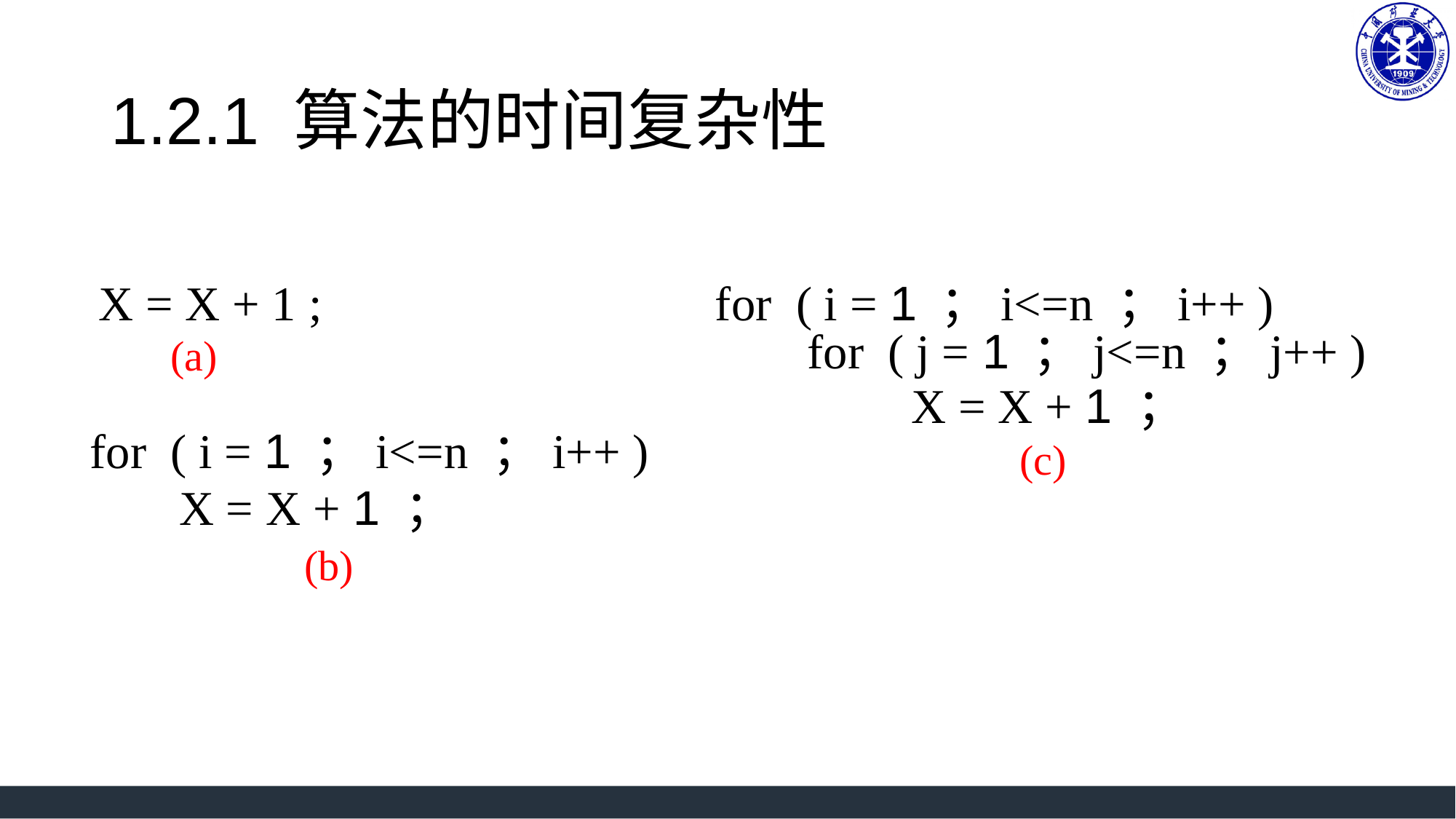

# 1.2.1 算法的时间复杂性
X = X + 1 ;
(a)
for  ( i = 1 ；i<=n ；i++ )
for  ( j = 1 ；j<=n ；j++ )
X = X + 1 ；
(c)
for  ( i = 1 ；i<=n ；i++ )
X = X + 1 ；
(b)